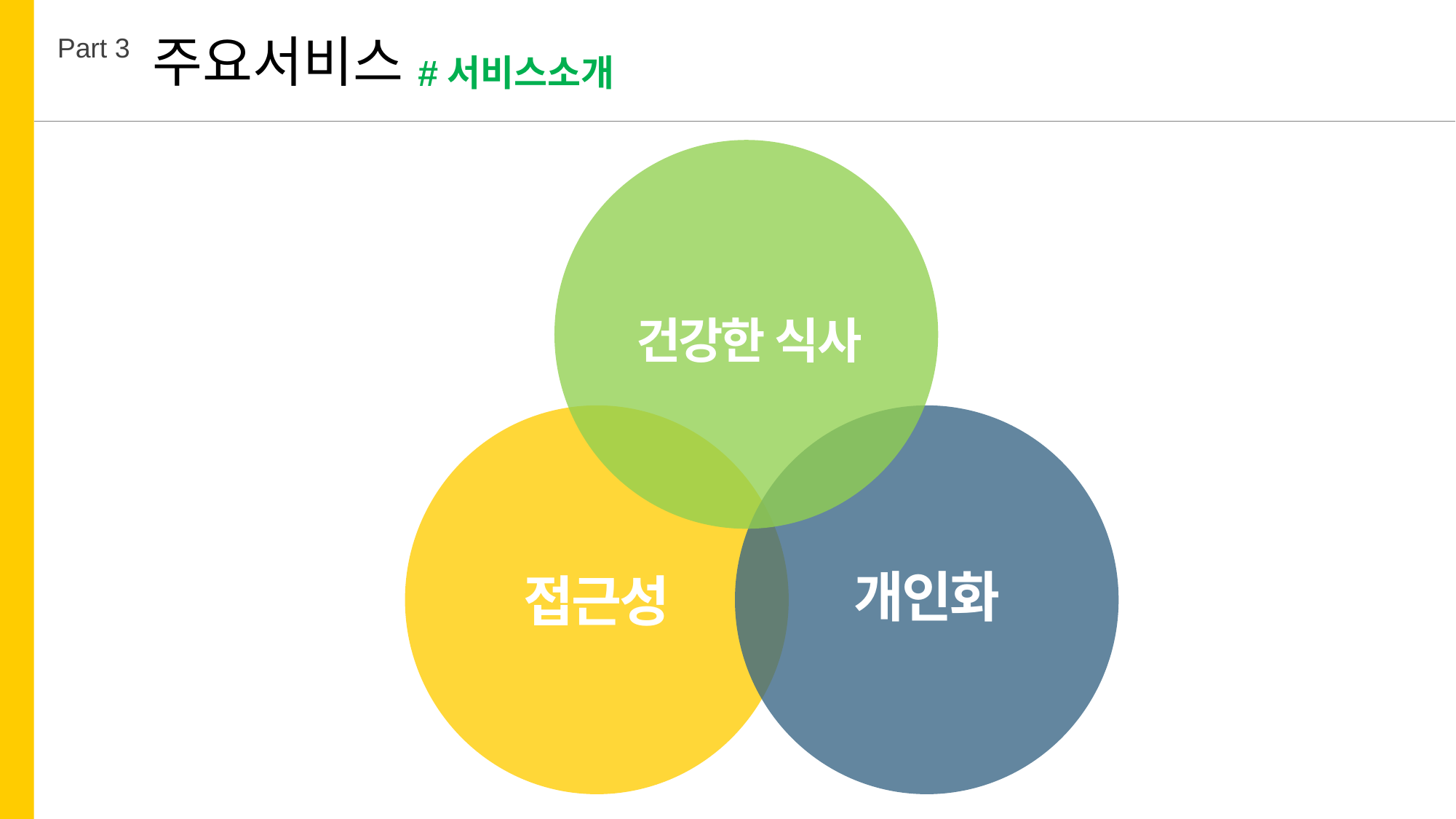

주요서비스
Part 3
#서비스소개

건강한 식사

개인화

접근성